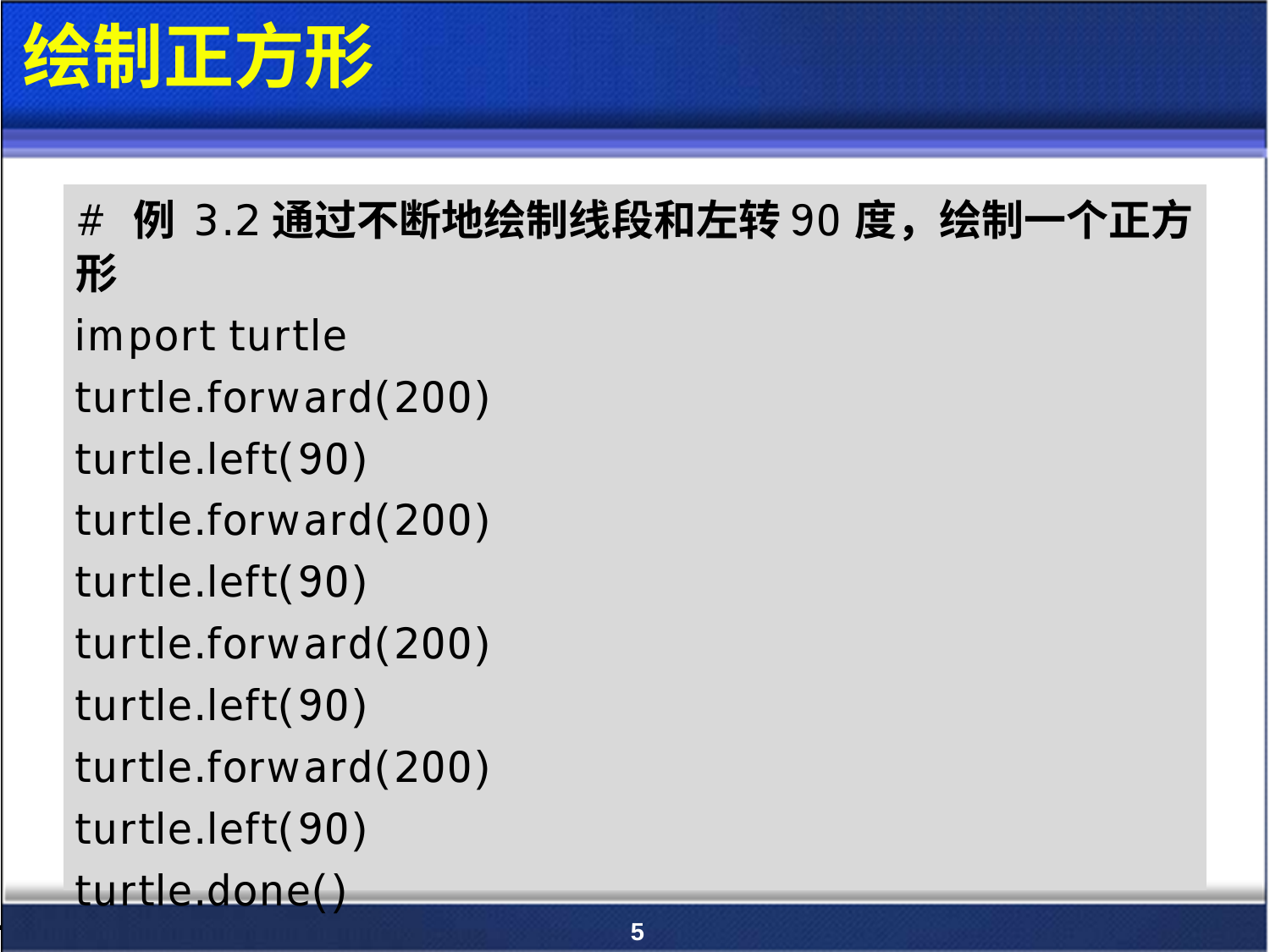

# 绘制正方形
# 例 3.2通过不断地绘制线段和左转90度，绘制一个正方形
import turtle
turtle.forward(200)
turtle.left(90)
turtle.forward(200)
turtle.left(90)
turtle.forward(200)
turtle.left(90)
turtle.forward(200)
turtle.left(90)
turtle.done()

5